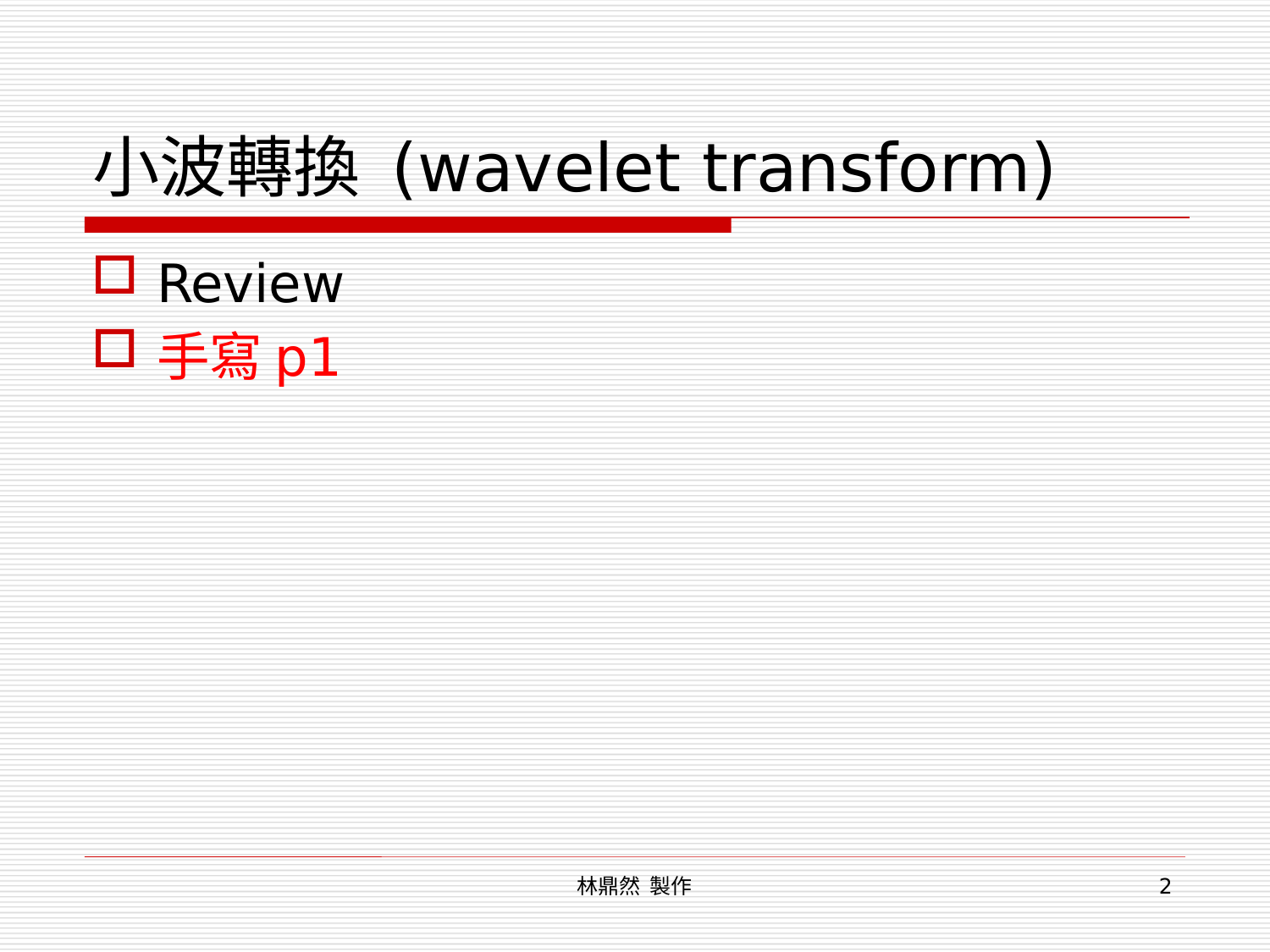

# 小波轉換 (wavelet transform)
Review
手寫p1
林鼎然  製作
2